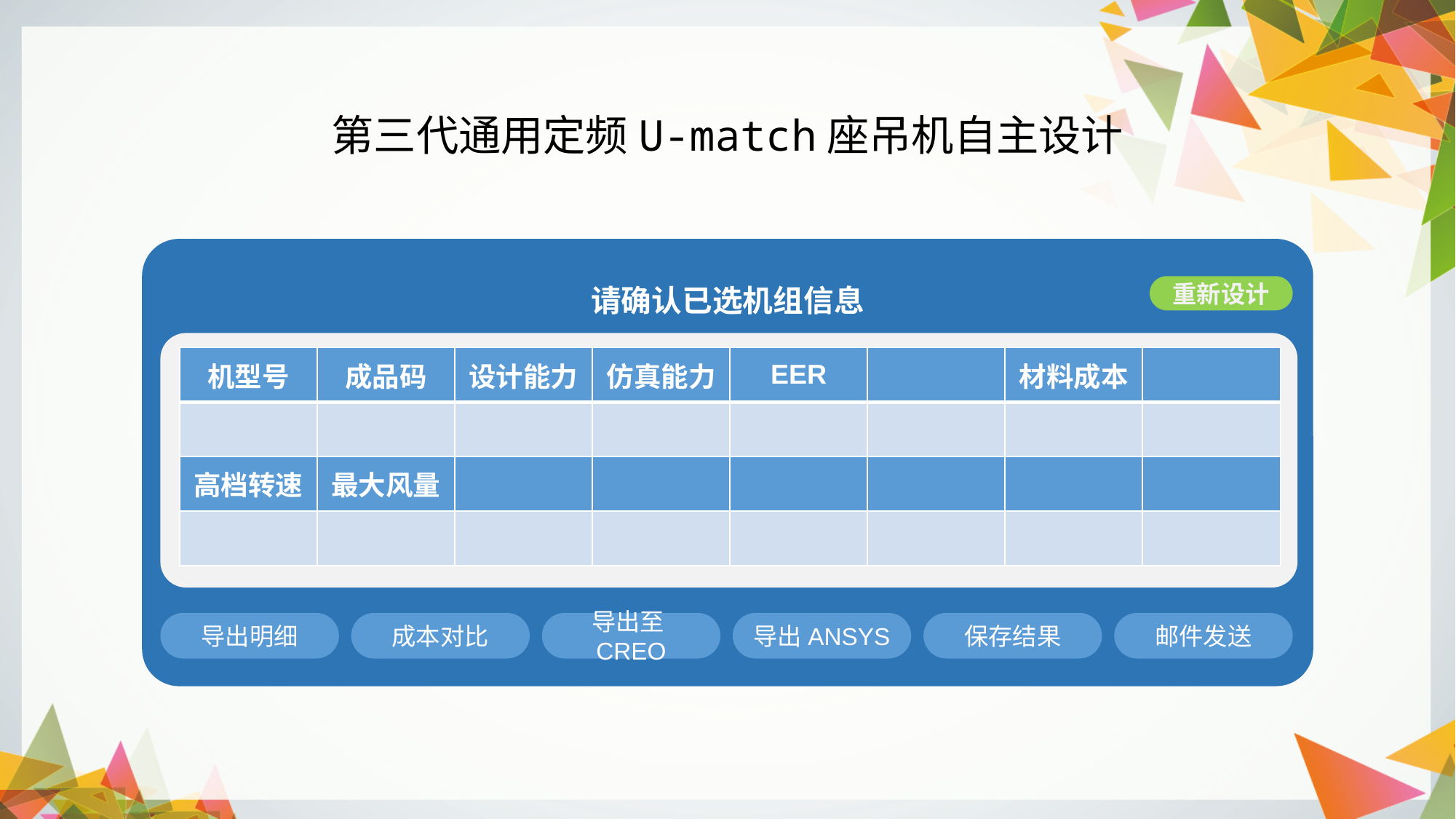

第三代通用定频U-match座吊机自主设计

请确认已选机组信息
重新设计

| 机型号 | 成品码 | 设计能力 | 仿真能力 | EER |  | 材料成本 |  |
| --- | --- | --- | --- | --- | --- | --- | --- |
|  |  |  |  |  |  |  |  |
| 高档转速 | 最大风量 |  |  |  |  |  |  |
|  |  |  |  |  |  |  |  |
导出明细
成本对比
导出至CREO
导出ANSYS
保存结果
邮件发送